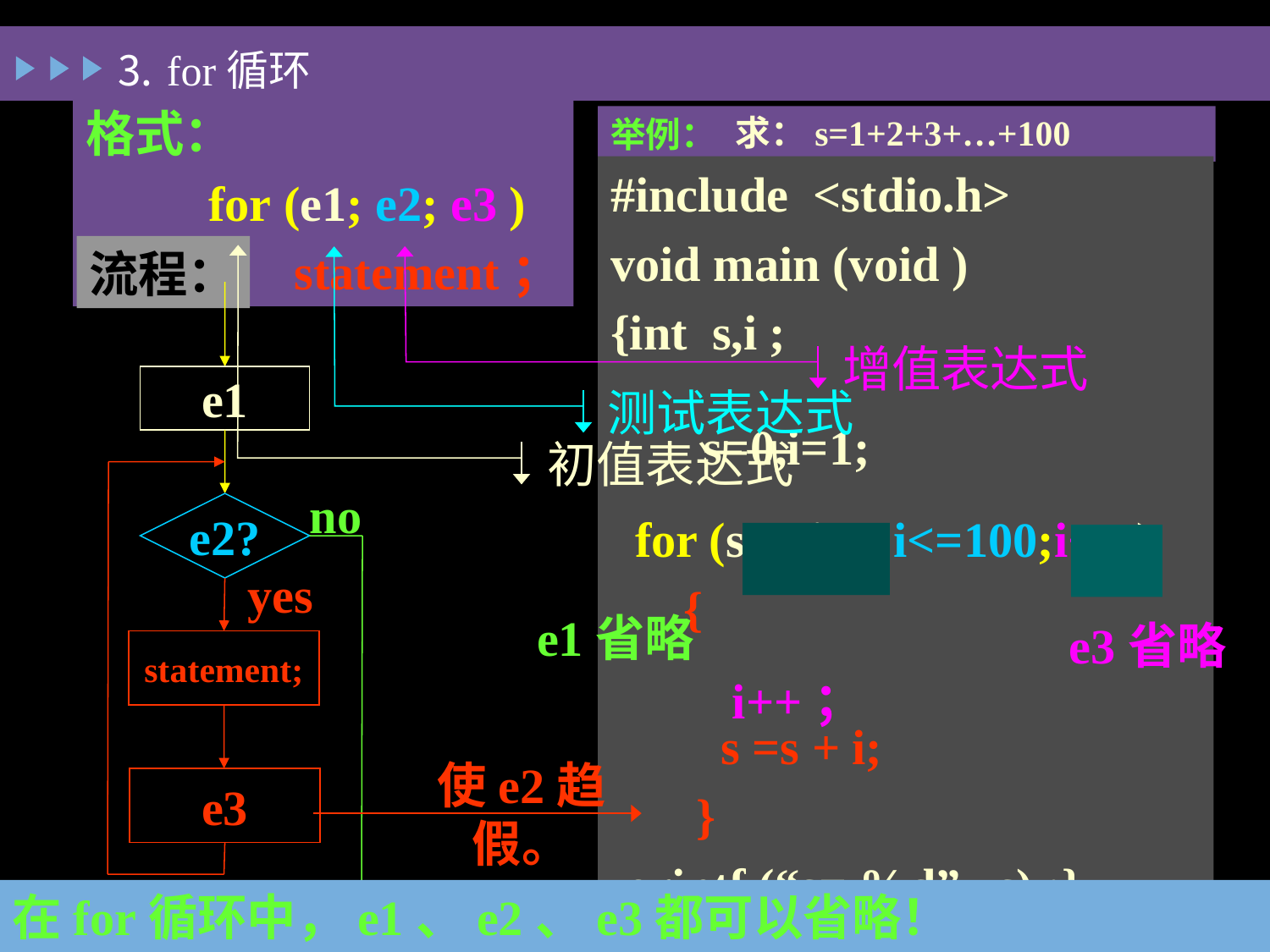

⒊ for循环
格式：
          for (e1; e2; e3 )
                 statement；
求：s=1+2+3+…+100
举例：
#include  <stdio.h>
void main (void )
{int  s,i ;

  for (s=0,i=1;i<=100;i++ )
      {

         s =s + i;
       }
 printf (“s= %d” , s) ;}
流程：

增值表达式
e1
测试表达式
s=0,i=1;

初值表达式

no
e2?

yes

e1省略
e3省略
statement;
i++；

使e2趋假。
e3

在for循环中，e1、e2、e3都可以省略！